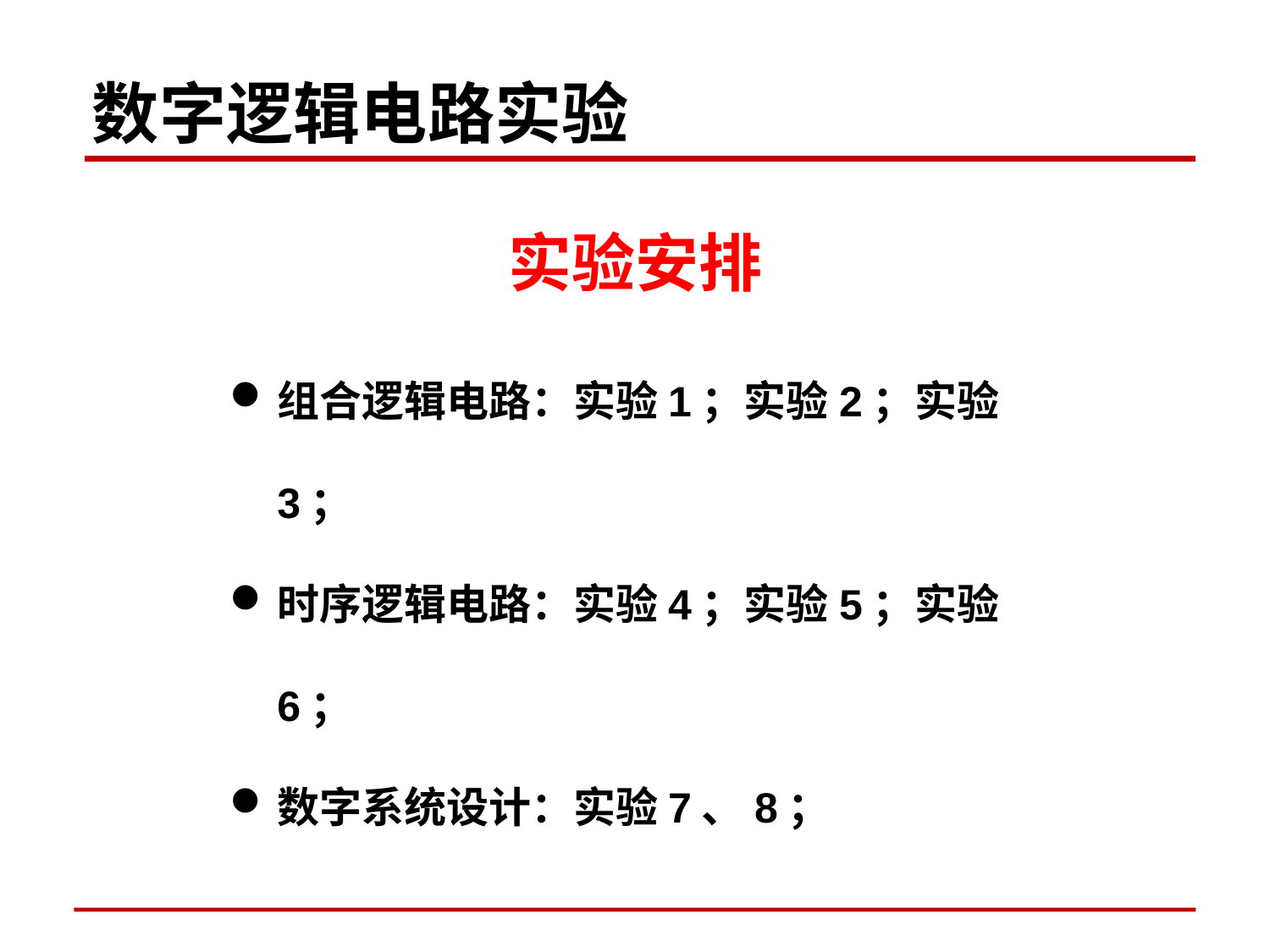

数字逻辑电路实验
实验安排
组合逻辑电路：实验1；实验2；实验3；
时序逻辑电路：实验4；实验5；实验6；
数字系统设计：实验7、8；